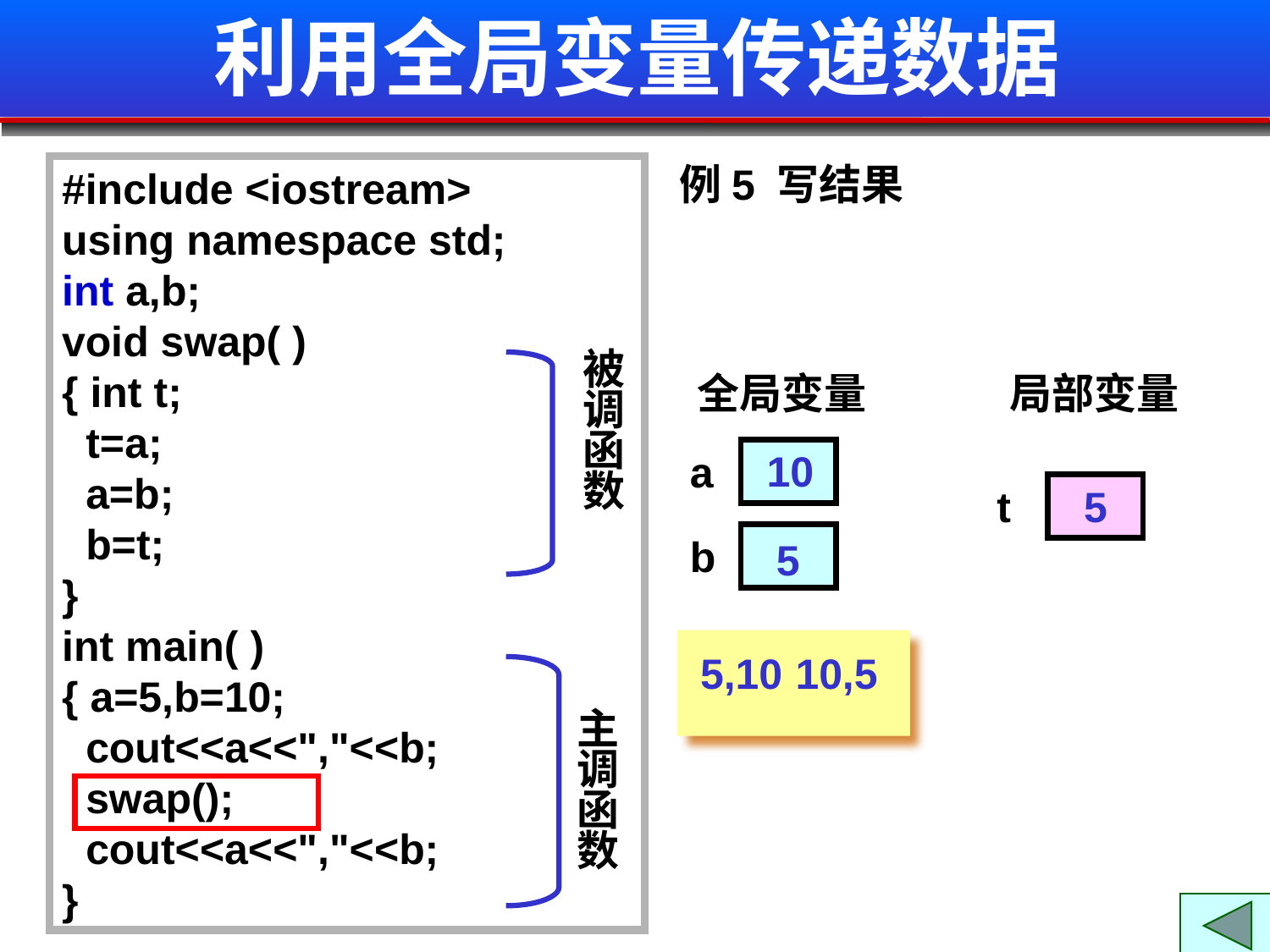

# 利用全局变量传递数据

例5 写结果
#include <iostream>
using namespace std;
int a,b;
void swap( )
{ int t;
  t=a;
  a=b;
  b=t;
}
int main( )
{ a=5,b=10;
  cout<<a<<","<<b;
  swap();
  cout<<a<<","<<b;
}
被调函数

全局变量
局部变量
a

  5
 10
t

  5
b

  10
 5

5,10
10,5

主调函数